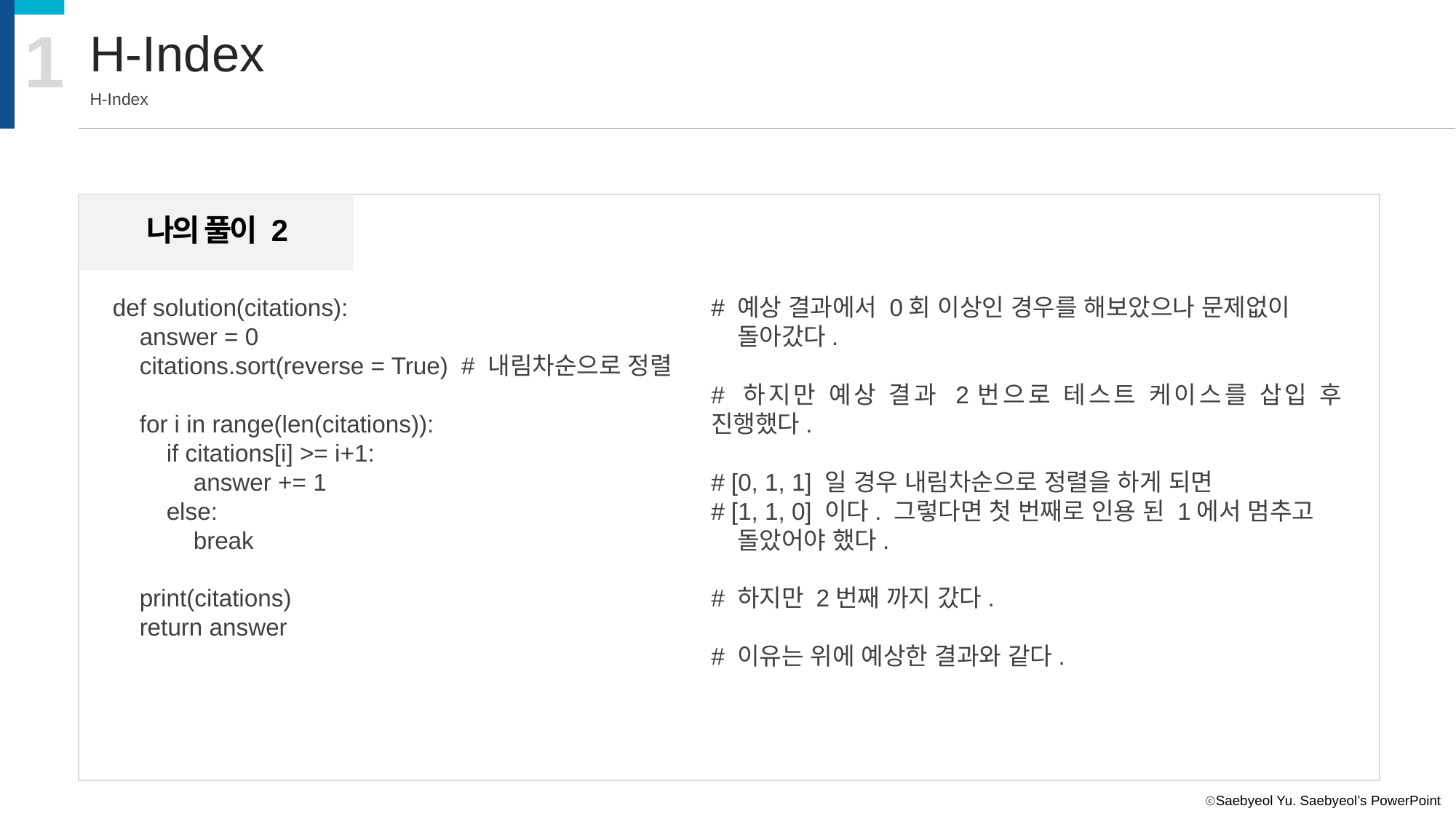

1
H-Index
H-Index

나의 풀이 2
def solution(citations):
    answer = 0
    citations.sort(reverse = True)  # 내림차순으로 정렬

    for i in range(len(citations)):
        if citations[i] >= i+1:
            answer += 1
        else:
            break

    print(citations)
    return answer
# 예상 결과에서 0회 이상인 경우를 해보았으나 문제없이
   돌아갔다.

# 하지만 예상 결과 2번으로 테스트 케이스를 삽입 후 진행했다.

# [0, 1, 1] 일 경우 내림차순으로 정렬을 하게 되면
# [1, 1, 0] 이다. 그렇다면 첫 번째로 인용 된 1에서 멈추고
   돌았어야 했다.

# 하지만 2번째 까지 갔다.

# 이유는 위에 예상한 결과와 같다.